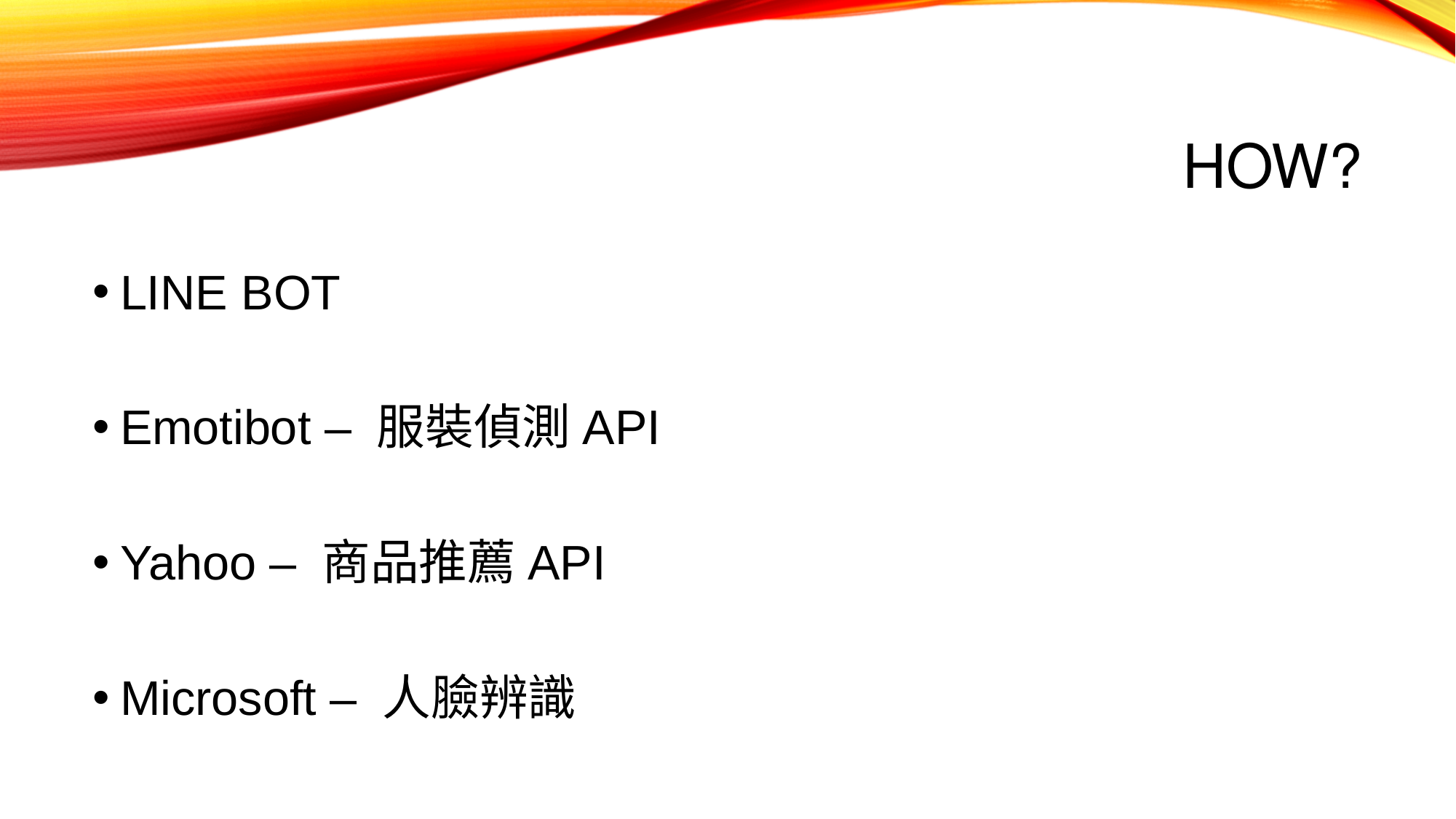

# How?
LINE BOT

Emotibot – 服裝偵測API

Yahoo – 商品推薦API

Microsoft – 人臉辨識